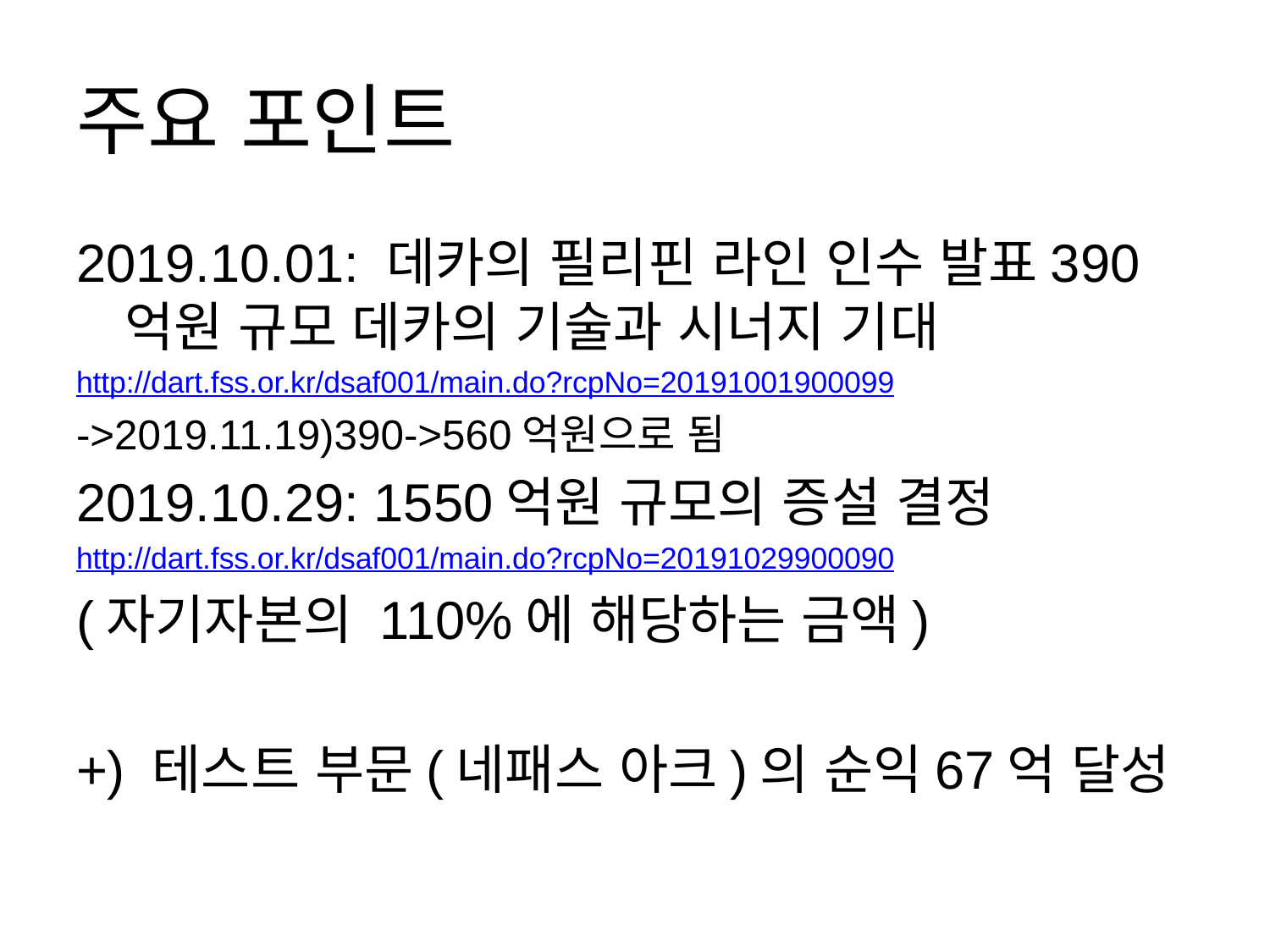

# 주요 포인트
2019.10.01: 데카의 필리핀 라인 인수 발표390억원 규모 데카의 기술과 시너지 기대
http://dart.fss.or.kr/dsaf001/main.do?rcpNo=20191001900099
->2019.11.19)390->560억원으로 됨
2019.10.29: 1550억원 규모의 증설 결정
http://dart.fss.or.kr/dsaf001/main.do?rcpNo=20191029900090
(자기자본의 110%에 해당하는 금액)

+) 테스트 부문(네패스 아크)의 순익67억 달성